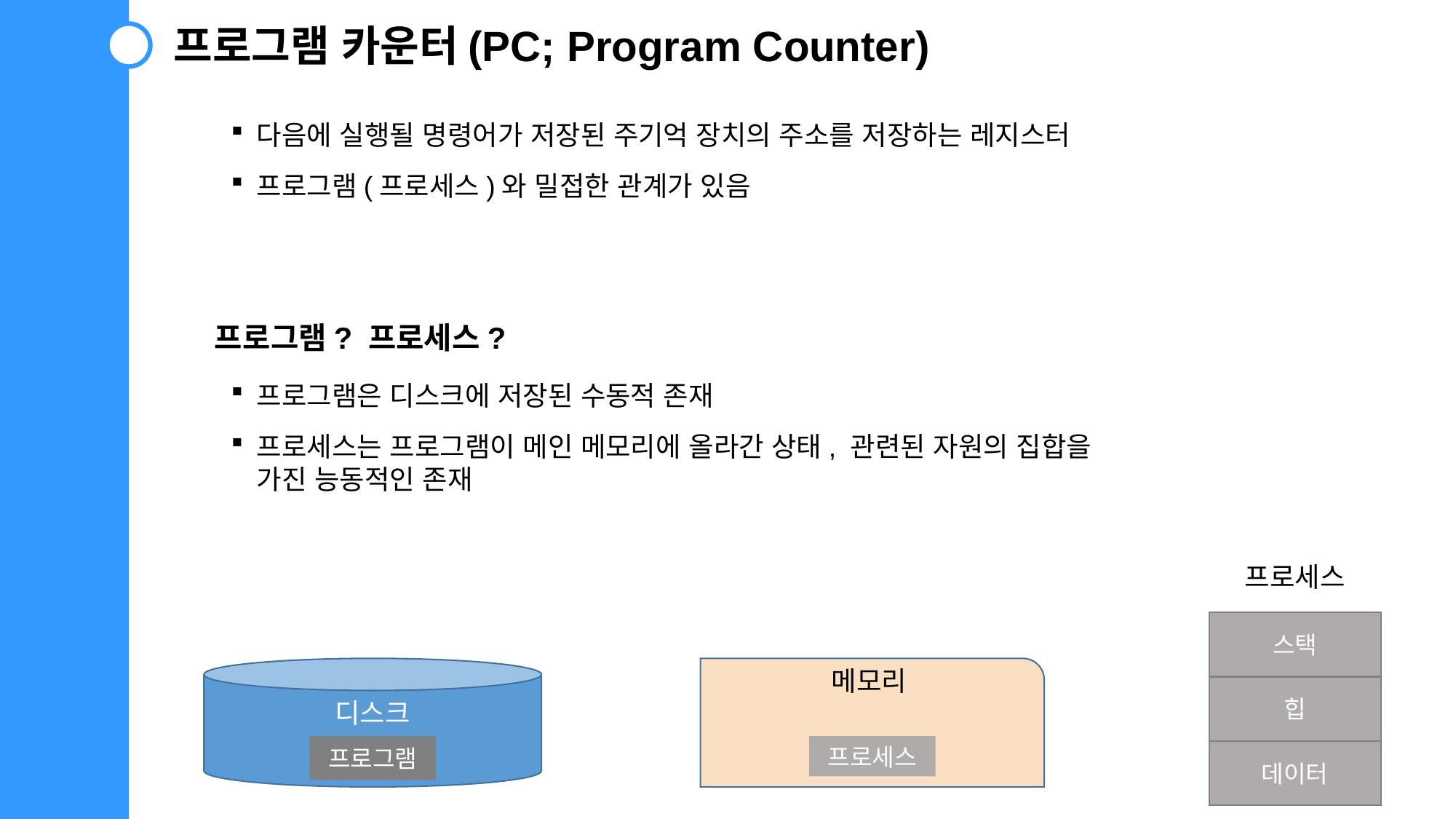

프로그램 카운터(PC; Program Counter)

다음에 실행될 명령어가 저장된 주기억 장치의 주소를 저장하는 레지스터
프로그램(프로세스)와 밀접한 관계가 있음
정의
프로그램? 프로세스?
프로그램은 디스크에 저장된 수동적 존재
프로세스는 프로그램이 메인 메모리에 올라간 상태, 관련된 자원의 집합을 가진 능동적인 존재
프로세스
스택
힙
데이터
메모리
프로세스
디스크
프로그램